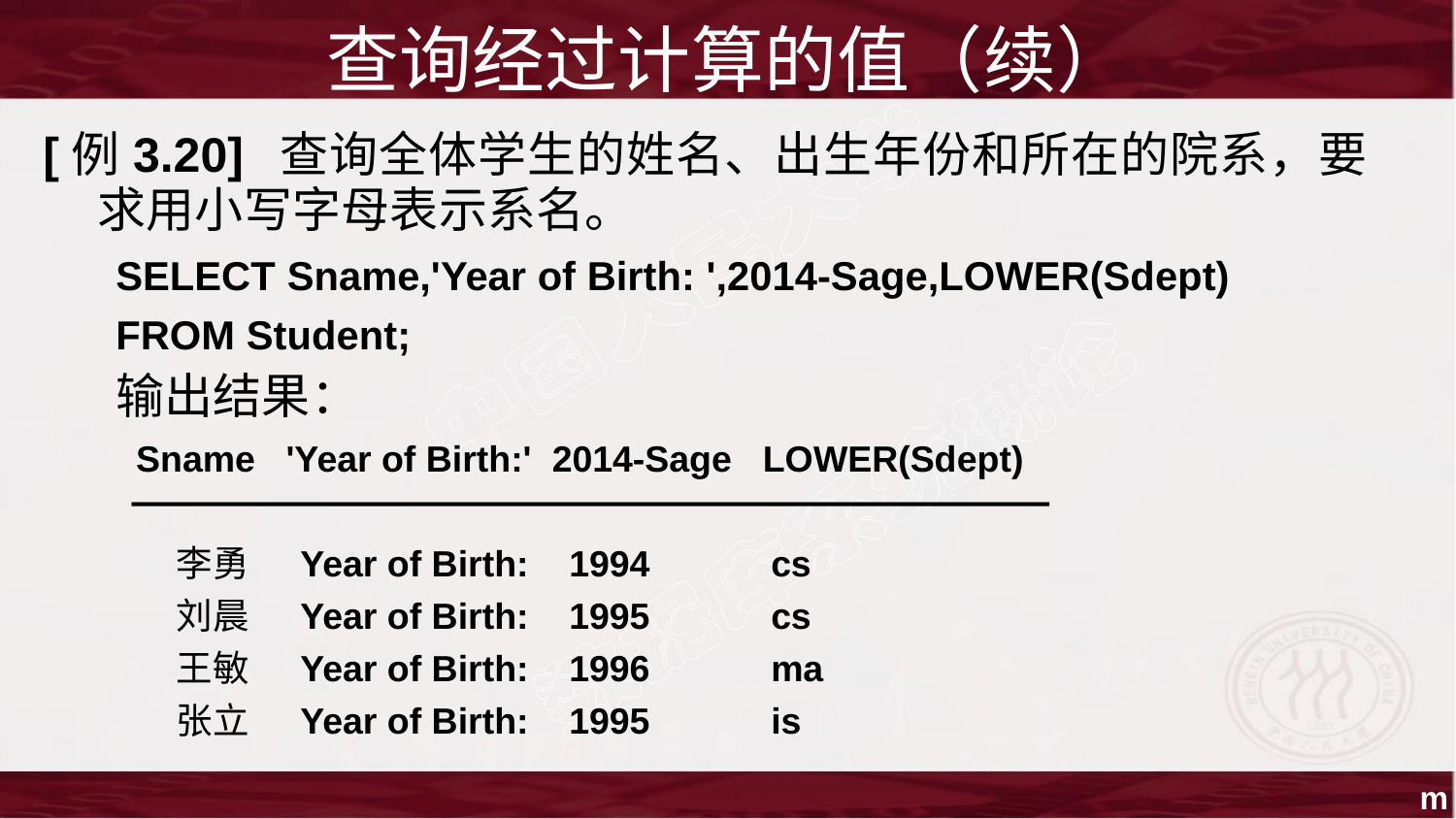

查询经过计算的值（续）
[例3.20] 查询全体学生的姓名、出生年份和所在的院系，要
求用小写字母表示系名。
SELECT Sname,'Year of Birth: ',2014-Sage,LOWER(Sdept)
FROM Student;
输出结果：
Sname 'Year of Birth:' 2014-Sage LOWER(Sdept)
李勇 Year of Birth: 1994
刘晨 Year of Birth: 1995
王敏 Year of Birth: 1996
张立 Year of Birth: 1995
cs
cs
ma
is
m